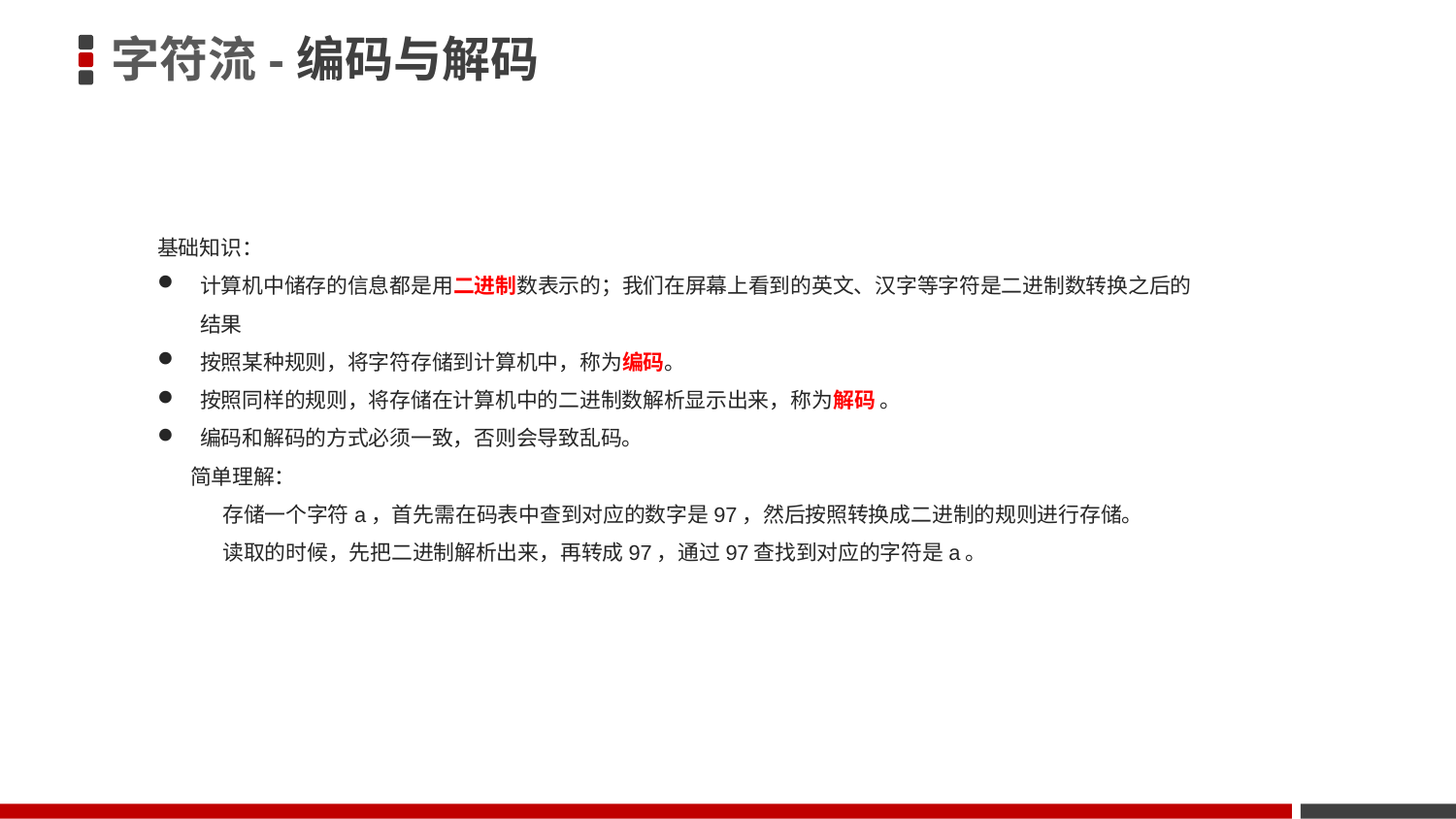

字符流-编码与解码
基础知识：
计算机中储存的信息都是用二进制数表示的；我们在屏幕上看到的英文、汉字等字符是二进制数转换之后的结果
按照某种规则，将字符存储到计算机中，称为编码。
按照同样的规则，将存储在计算机中的二进制数解析显示出来，称为解码 。
编码和解码的方式必须一致，否则会导致乱码。
      简单理解：
             存储一个字符a，首先需在码表中查到对应的数字是97，然后按照转换成二进制的规则进行存储。
             读取的时候，先把二进制解析出来，再转成97，通过97查找到对应的字符是a。